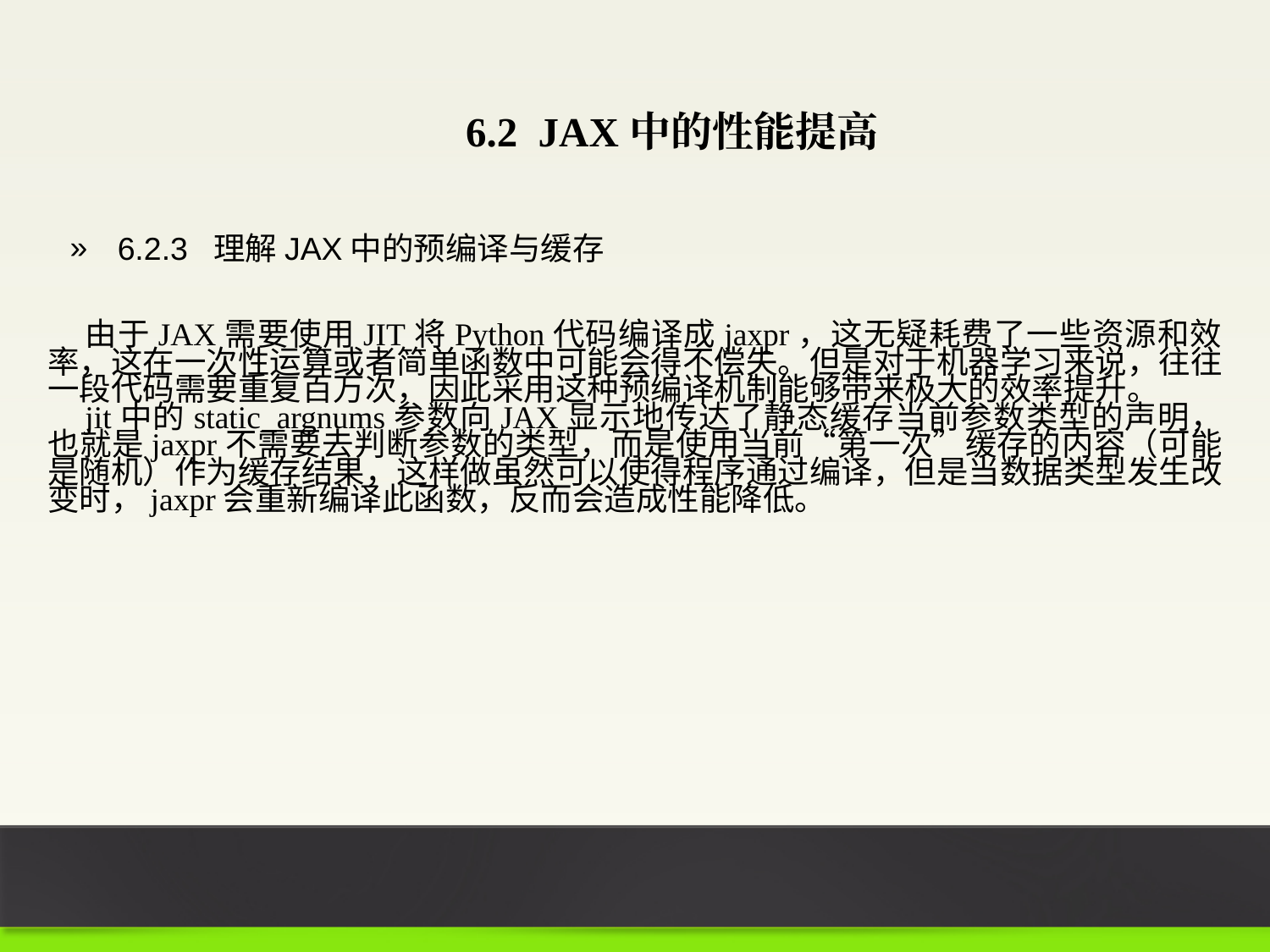

6.2  JAX中的性能提高
6.2.3  理解JAX中的预编译与缓存
由于JAX需要使用JIT将Python代码编译成jaxpr，这无疑耗费了一些资源和效率，这在一次性运算或者简单函数中可能会得不偿失。但是对于机器学习来说，往往一段代码需要重复百万次，因此采用这种预编译机制能够带来极大的效率提升。
jit中的static_argnums参数向JAX显示地传达了静态缓存当前参数类型的声明，也就是jaxpr不需要去判断参数的类型，而是使用当前“第一次”缓存的内容（可能是随机）作为缓存结果，这样做虽然可以使得程序通过编译，但是当数据类型发生改变时，jaxpr会重新编译此函数，反而会造成性能降低。